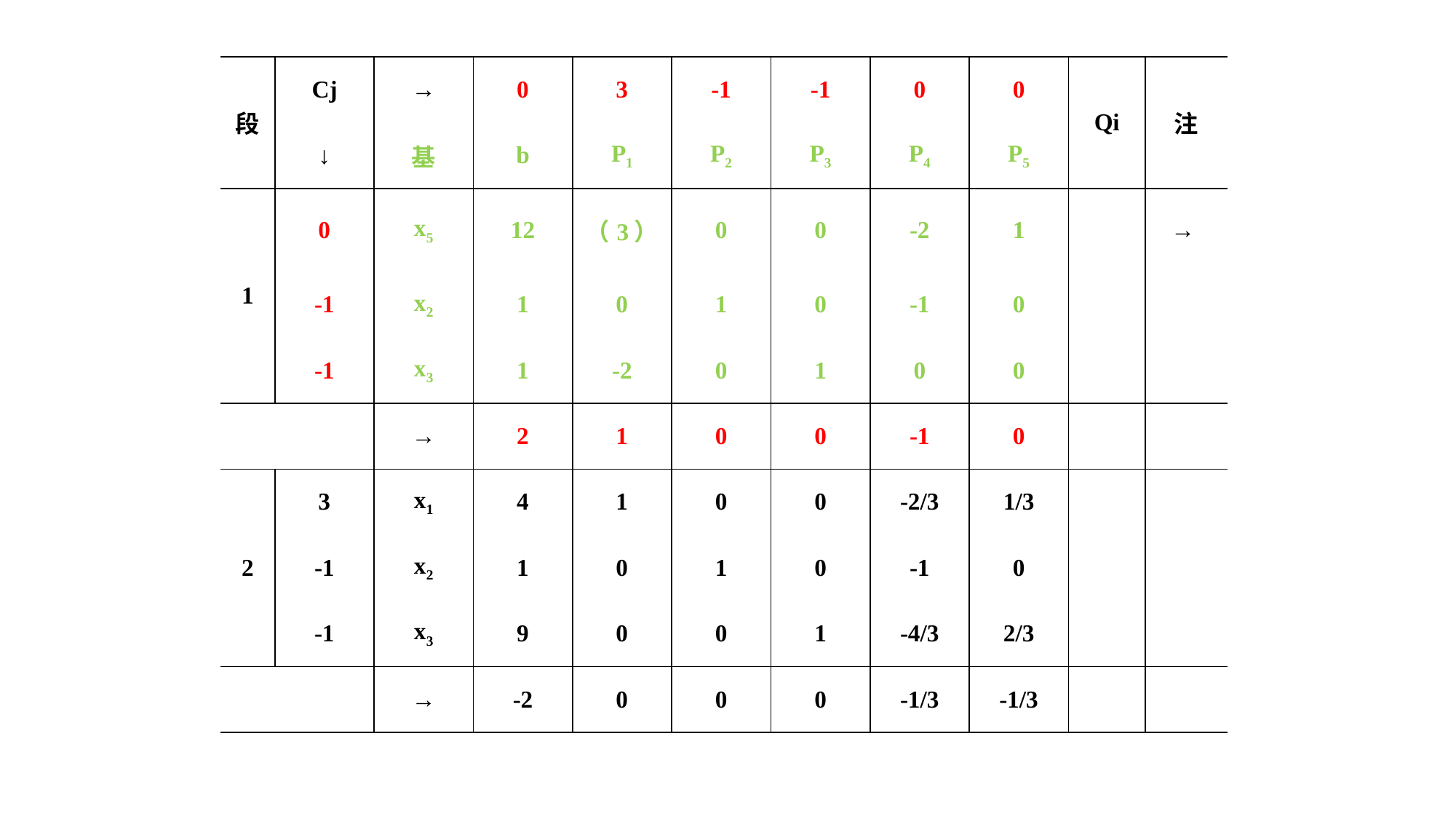

| 段 | Cj | → | 0 | 3 | -1 | -1 | 0 | 0 | Qi | 注 |
| --- | --- | --- | --- | --- | --- | --- | --- | --- | --- | --- |
|  | ↓ | 基 | b | P1 | P2 | P3 | P4 | P5 |  |  |
| 1 | 0 | x5 | 12 | （3） | 0 | 0 | -2 | 1 |  | → |
|  | -1 | x2 | 1 | 0 | 1 | 0 | -1 | 0 |  |  |
|  | -1 | x3 | 1 | -2 | 0 | 1 | 0 | 0 |  |  |
|  |  | → | 2 | 1 | 0 | 0 | -1 | 0 |  |  |
| 2 | 3 | x1 | 4 | 1 | 0 | 0 | -2/3 | 1/3 |  |  |
|  | -1 | x2 | 1 | 0 | 1 | 0 | -1 | 0 |  |  |
|  | -1 | x3 | 9 | 0 | 0 | 1 | -4/3 | 2/3 |  |  |
|  |  | → | -2 | 0 | 0 | 0 | -1/3 | -1/3 |  |  |